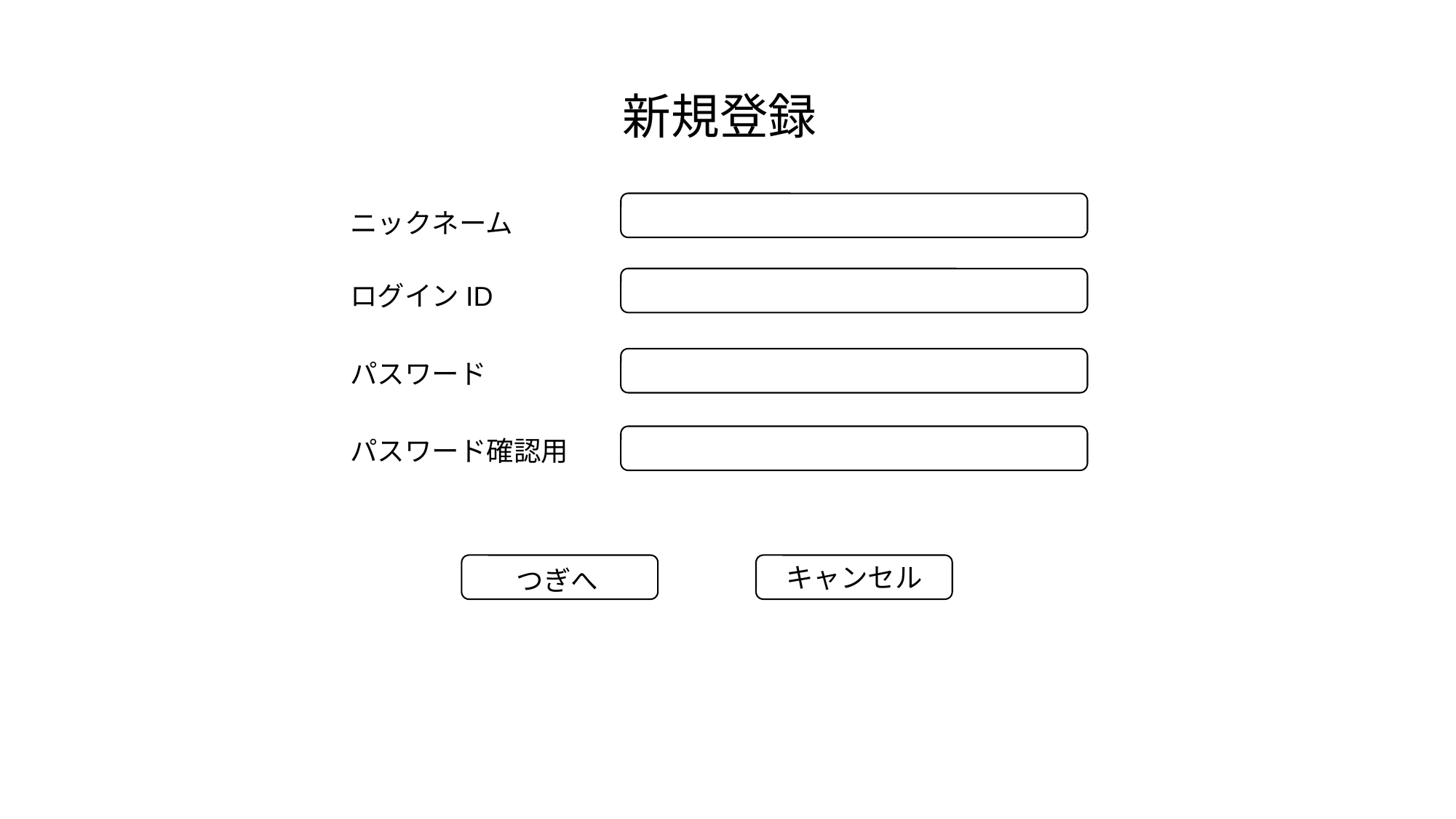

新規登録

ニックネーム

ログインID

パスワード

パスワード確認用

キャンセル
つぎへ